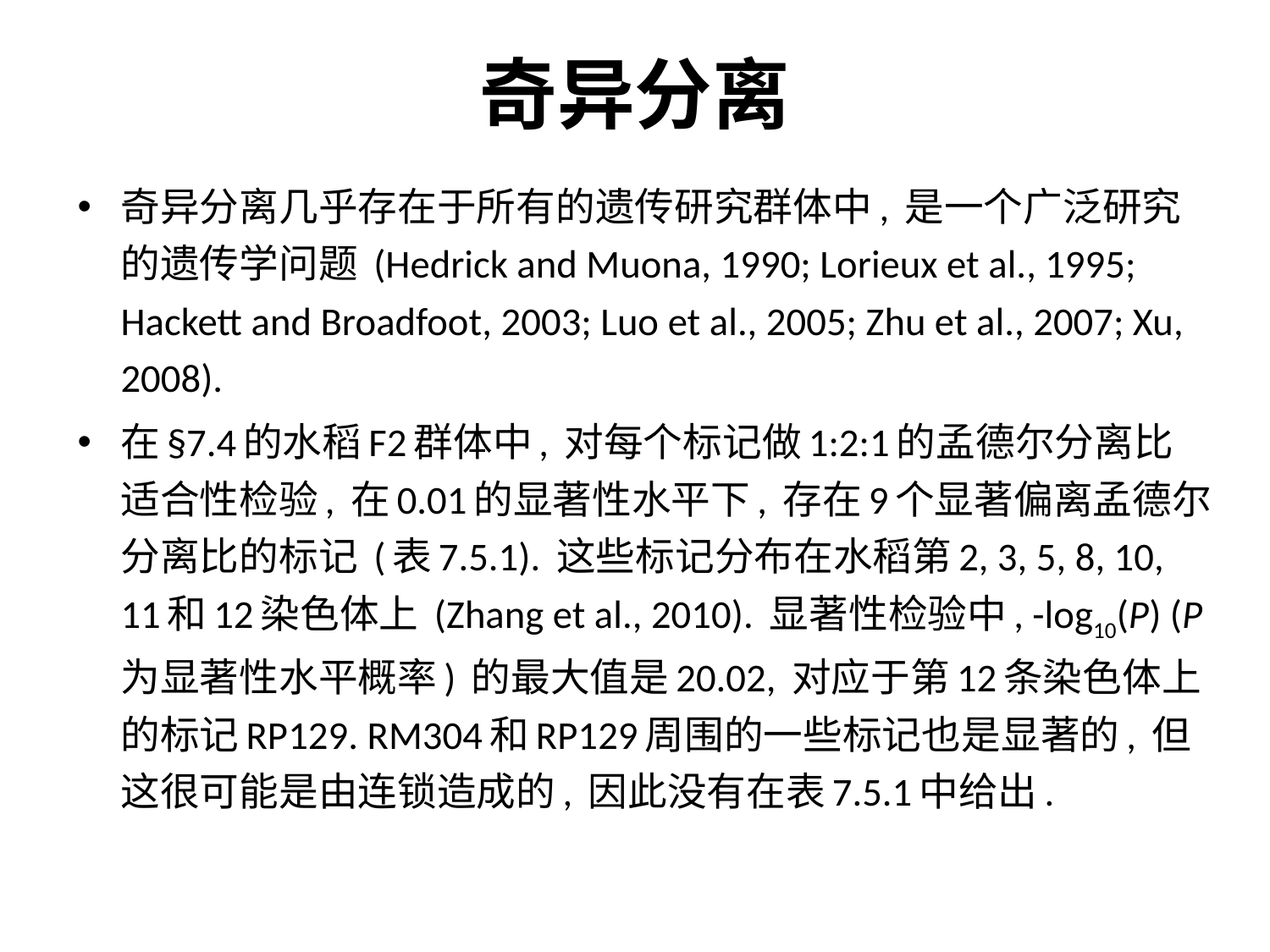

# 奇异分离
奇异分离几乎存在于所有的遗传研究群体中, 是一个广泛研究的遗传学问题 (Hedrick and Muona, 1990; Lorieux et al., 1995; Hackett and Broadfoot, 2003; Luo et al., 2005; Zhu et al., 2007; Xu, 2008).
在§7.4的水稻F2群体中, 对每个标记做1:2:1的孟德尔分离比适合性检验, 在0.01的显著性水平下, 存在9个显著偏离孟德尔分离比的标记 (表7.5.1). 这些标记分布在水稻第2, 3, 5, 8, 10, 11和12染色体上 (Zhang et al., 2010). 显著性检验中, -log10(P) (P为显著性水平概率) 的最大值是20.02, 对应于第12条染色体上的标记RP129. RM304和RP129周围的一些标记也是显著的, 但这很可能是由连锁造成的, 因此没有在表7.5.1中给出.